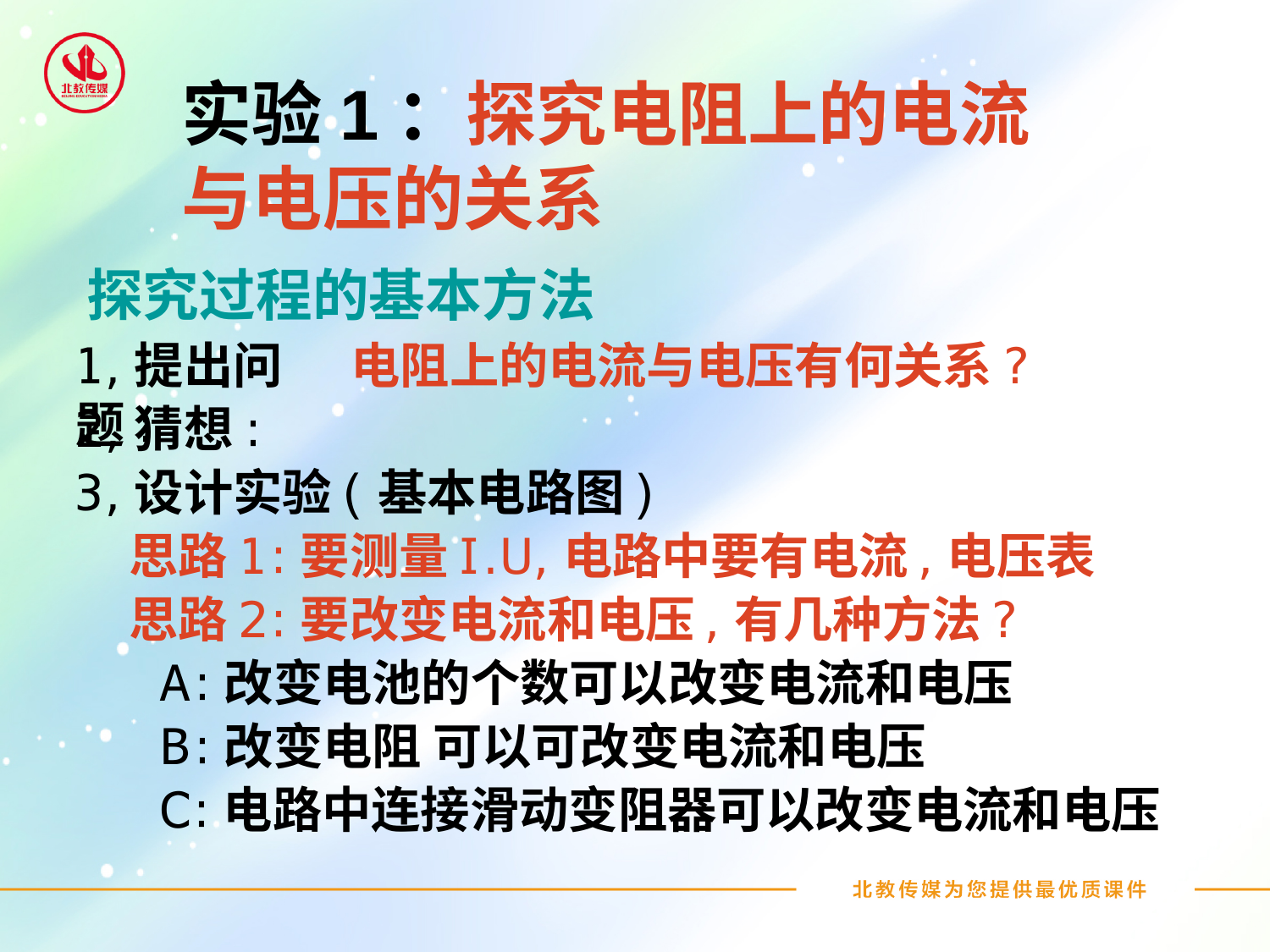

实验1：探究电阻上的电流与电压的关系
探究过程的基本方法
1,提出问题:
电阻上的电流与电压有何关系?
2,猜想:
3,设计实验(基本电路图)
思路1:要测量I.U,电路中要有电流,电压表
思路2:要改变电流和电压,有几种方法?
A:改变电池的个数可以改变电流和电压
B:改变电阻 可以可改变电流和电压
C:电路中连接滑动变阻器可以改变电流和电压